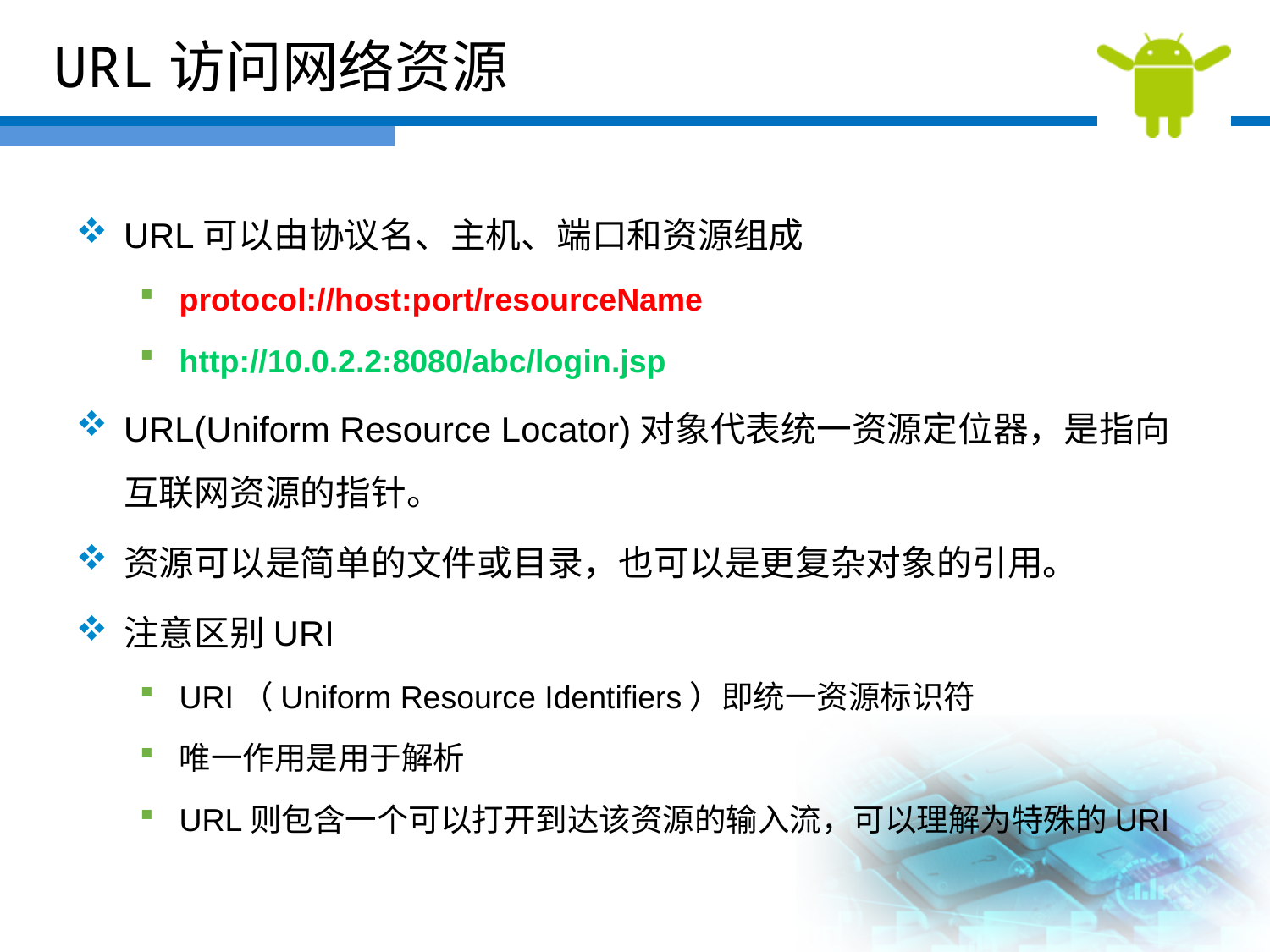

URL访问网络资源
URL可以由协议名、主机、端口和资源组成
protocol://host:port/resourceName
http://10.0.2.2:8080/abc/login.jsp
URL(Uniform Resource Locator)对象代表统一资源定位器，是指向互联网资源的指针。
资源可以是简单的文件或目录，也可以是更复杂对象的引用。
注意区别URI
URI（Uniform Resource Identifiers）即统一资源标识符
唯一作用是用于解析
URL则包含一个可以打开到达该资源的输入流，可以理解为特殊的URI